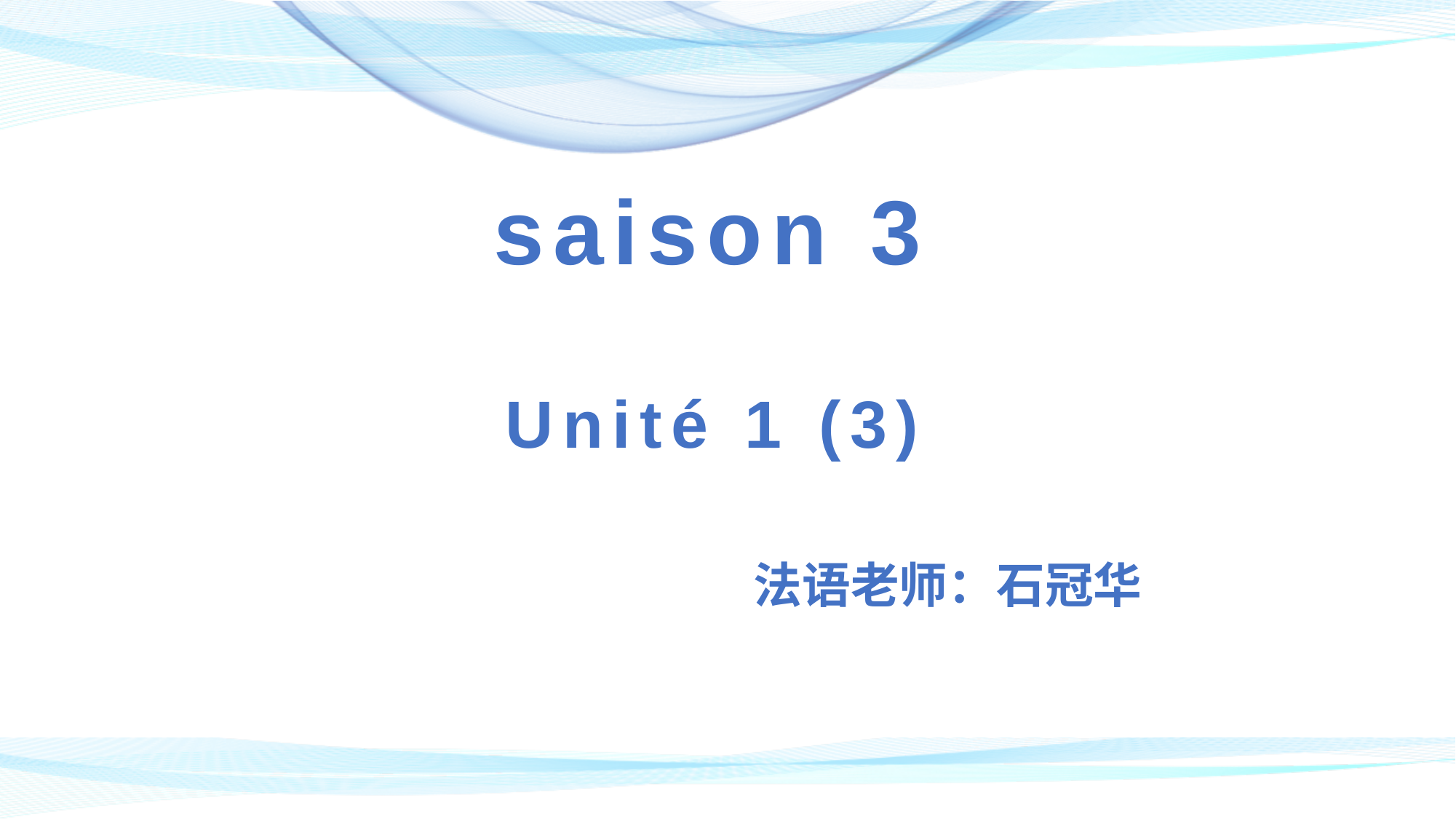

# saison 3 Unité 1 (3)
法语老师：石冠华